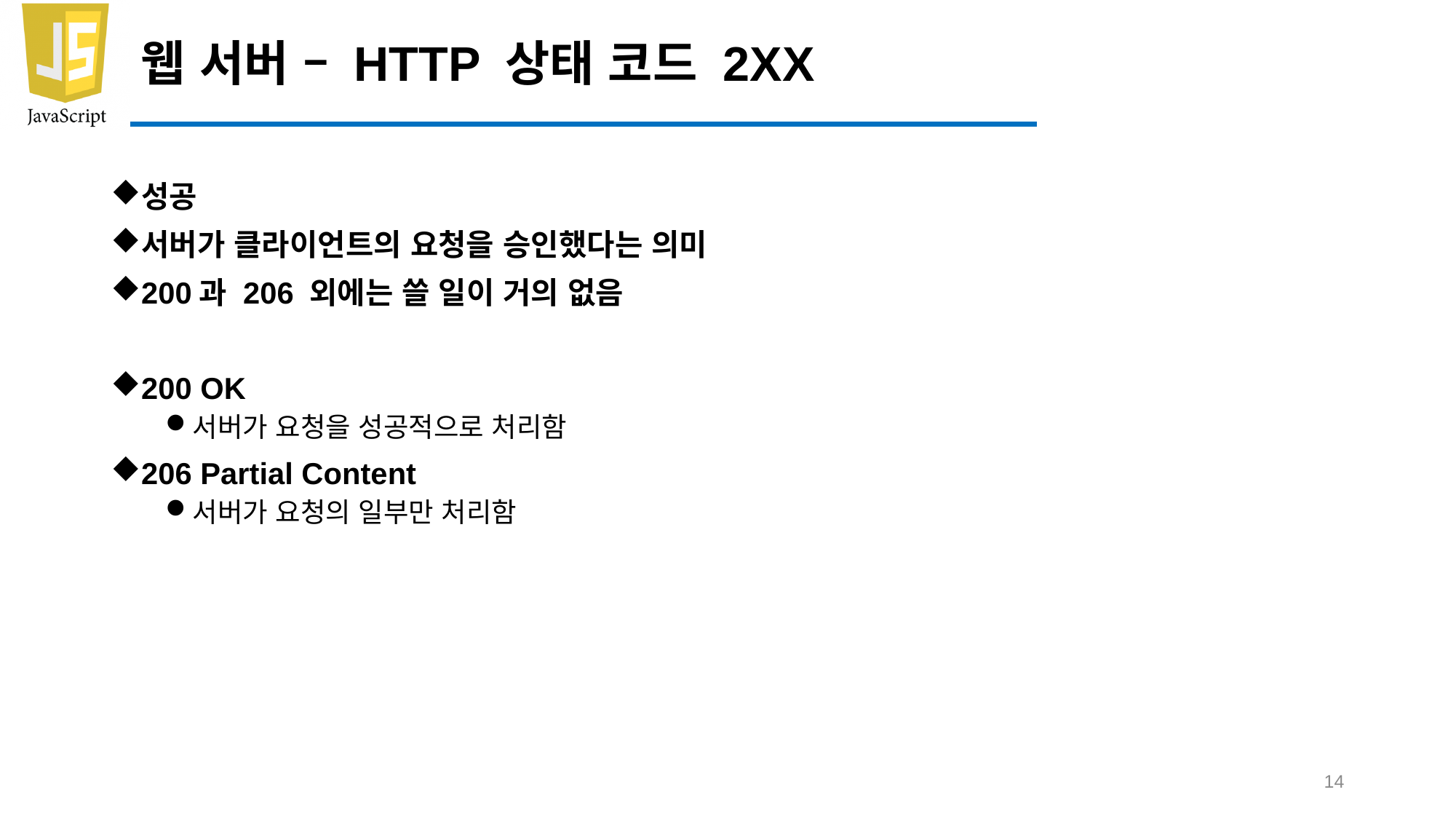

# 웹 서버 – HTTP 상태 코드 2XX
성공
서버가 클라이언트의 요청을 승인했다는 의미
200과 206 외에는 쓸 일이 거의 없음

200 OK
서버가 요청을 성공적으로 처리함
206 Partial Content
서버가 요청의 일부만 처리함

14